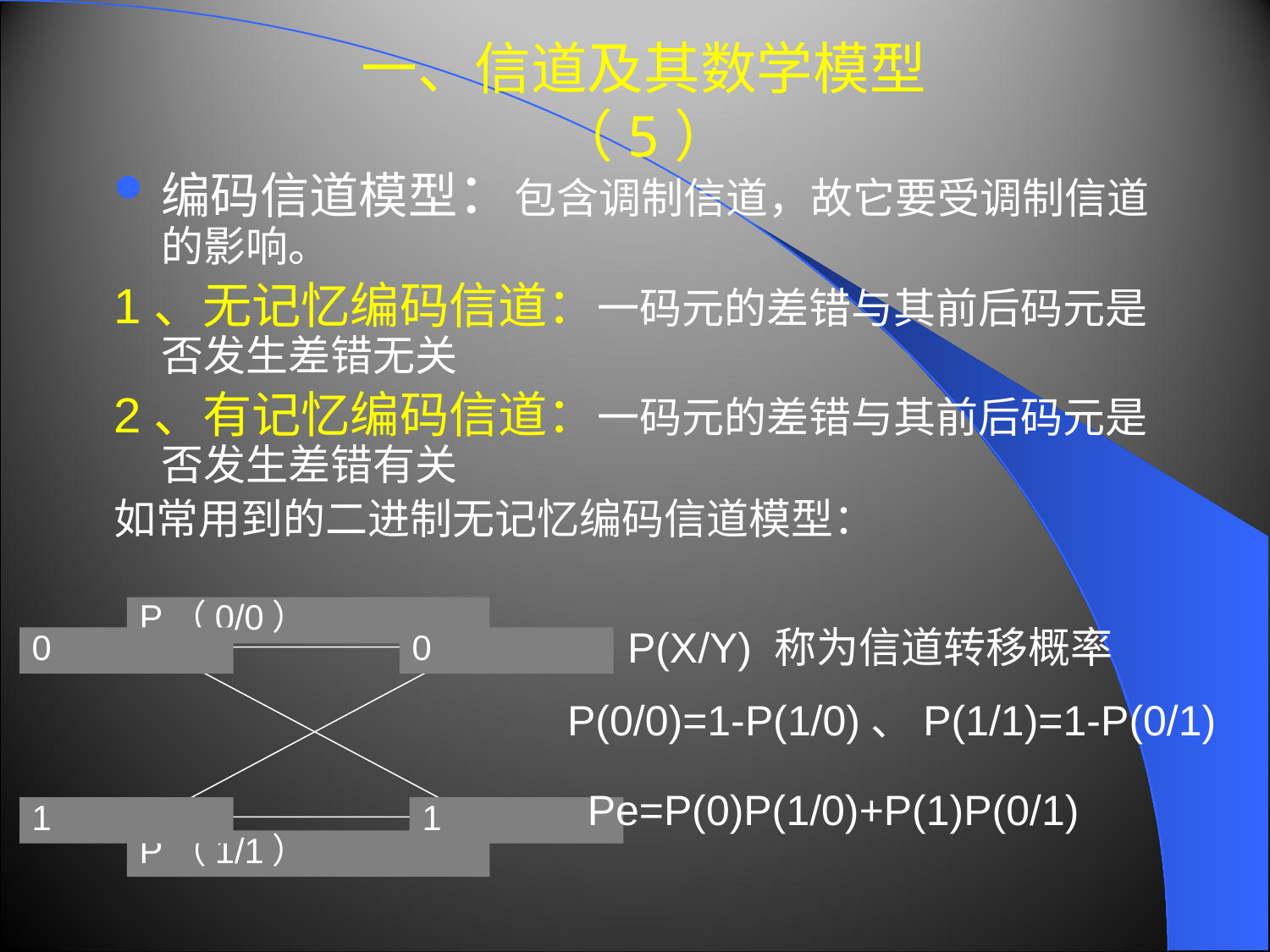

# 一、信道及其数学模型（5）
编码信道模型：包含调制信道，故它要受调制信道的影响。
1、无记忆编码信道：一码元的差错与其前后码元是否发生差错无关
2、有记忆编码信道：一码元的差错与其前后码元是否发生差错有关
如常用到的二进制无记忆编码信道模型：
P（0/0）
P(X/Y) 称为信道转移概率
0
0

P(0/0)=1-P(1/0)、P(1/1)=1-P(0/1)
Pe=P(0)P(1/0)+P(1)P(0/1)
1
1

P（1/1）